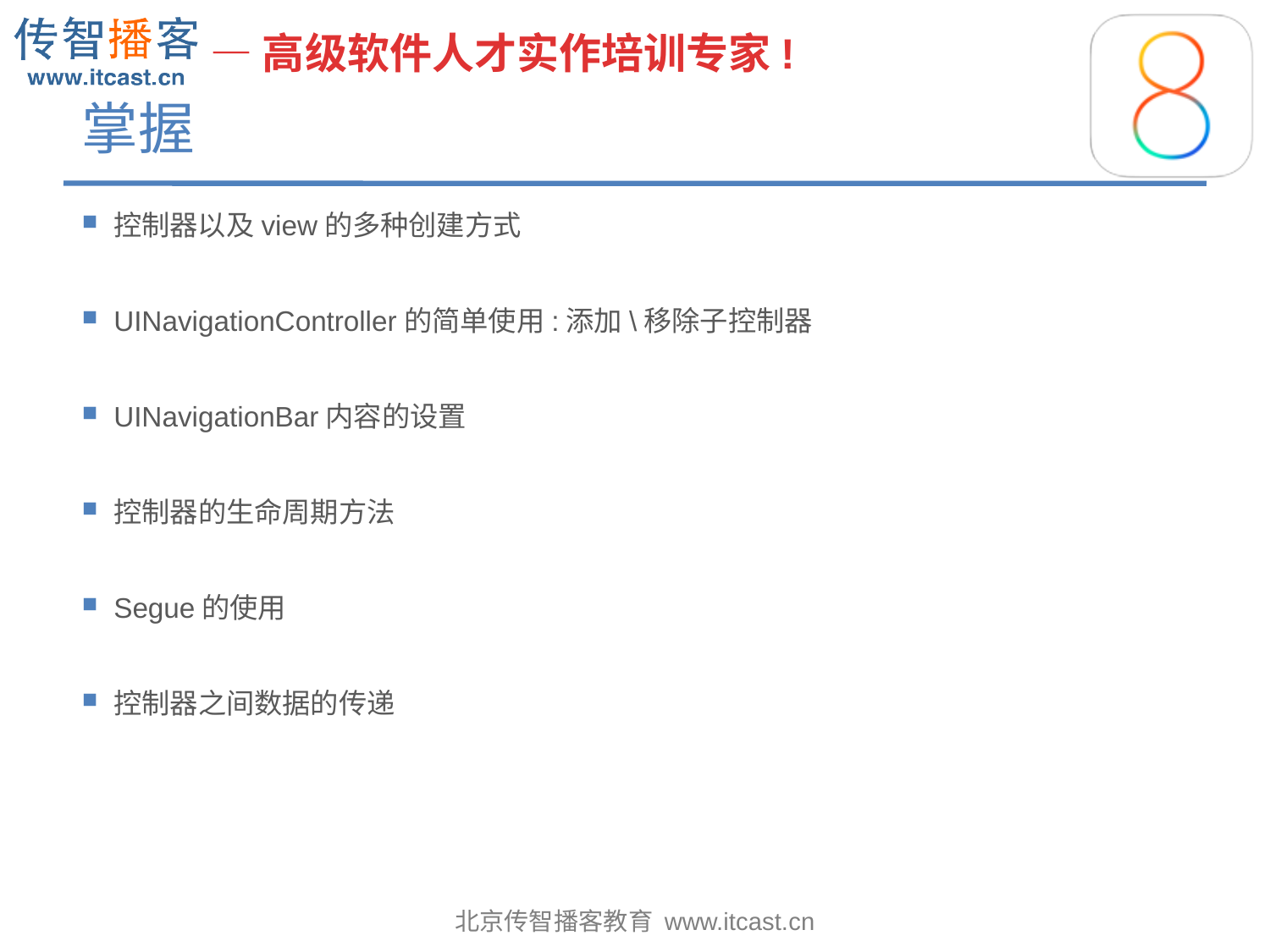

# 掌握
控制器以及view的多种创建方式

UINavigationController的简单使用:添加\移除子控制器

UINavigationBar内容的设置

控制器的生命周期方法

Segue的使用

控制器之间数据的传递